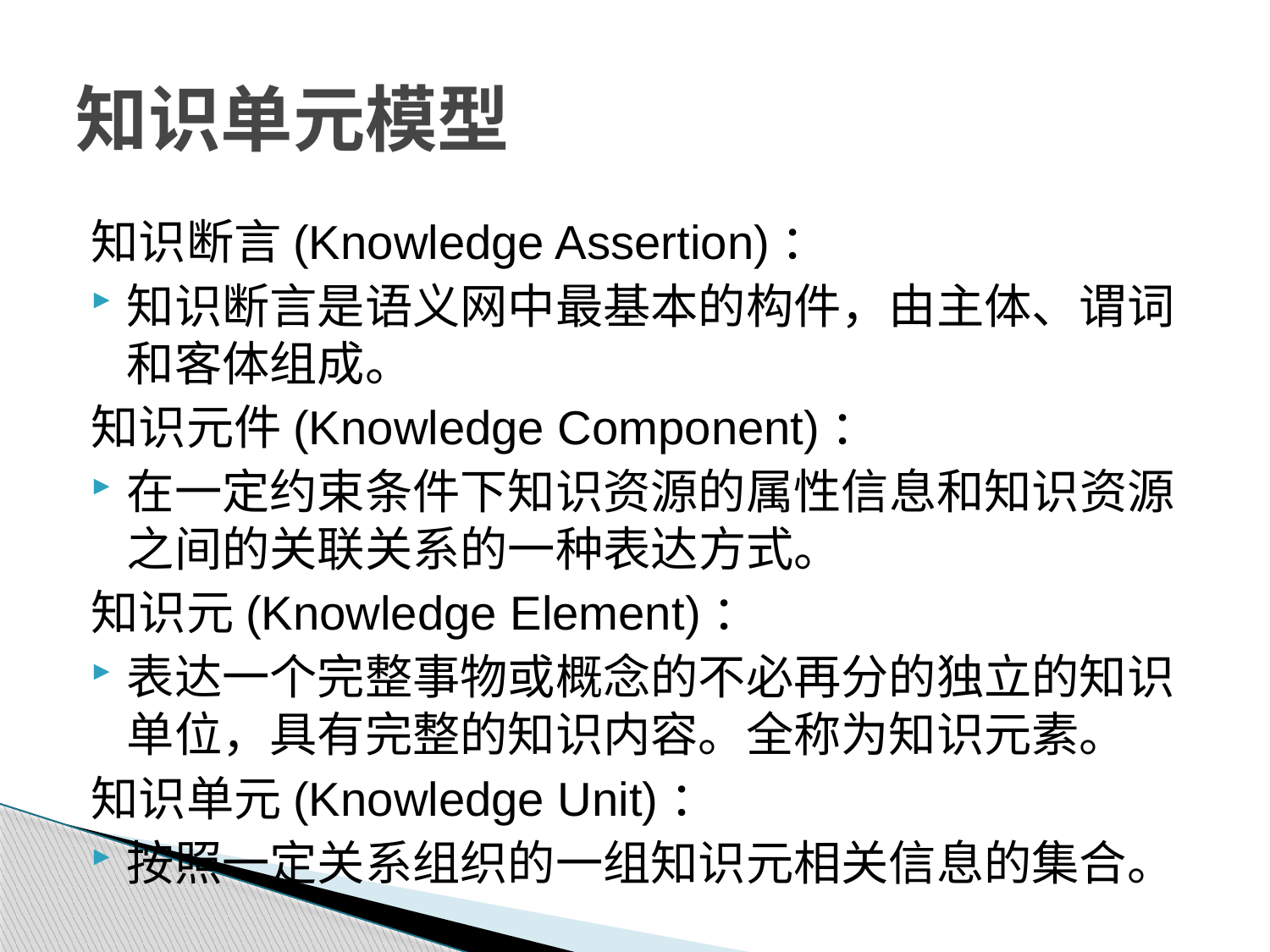

# 知识单元模型
知识断言(Knowledge Assertion)：
知识断言是语义网中最基本的构件，由主体、谓词和客体组成。
知识元件(Knowledge Component)：
在一定约束条件下知识资源的属性信息和知识资源之间的关联关系的一种表达方式。
知识元(Knowledge Element)：
表达一个完整事物或概念的不必再分的独立的知识单位，具有完整的知识内容。全称为知识元素。
知识单元(Knowledge Unit)：
按照一定关系组织的一组知识元相关信息的集合。